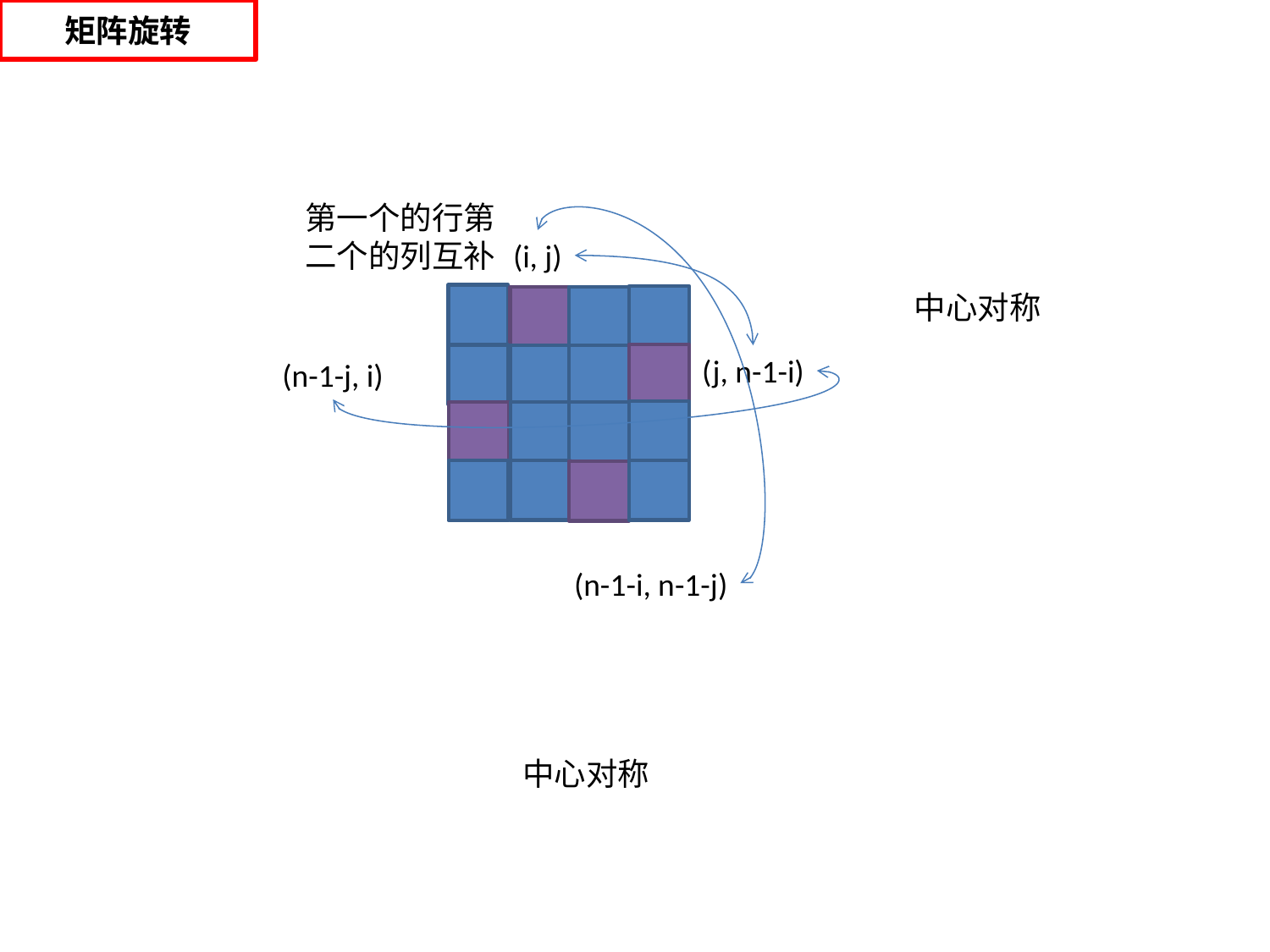

矩阵旋转
第一个的行第
二个的列互补
(i, j)
中心对称

(j, n-1-i)
(n-1-j, i)

(n-1-i, n-1-j)
中心对称